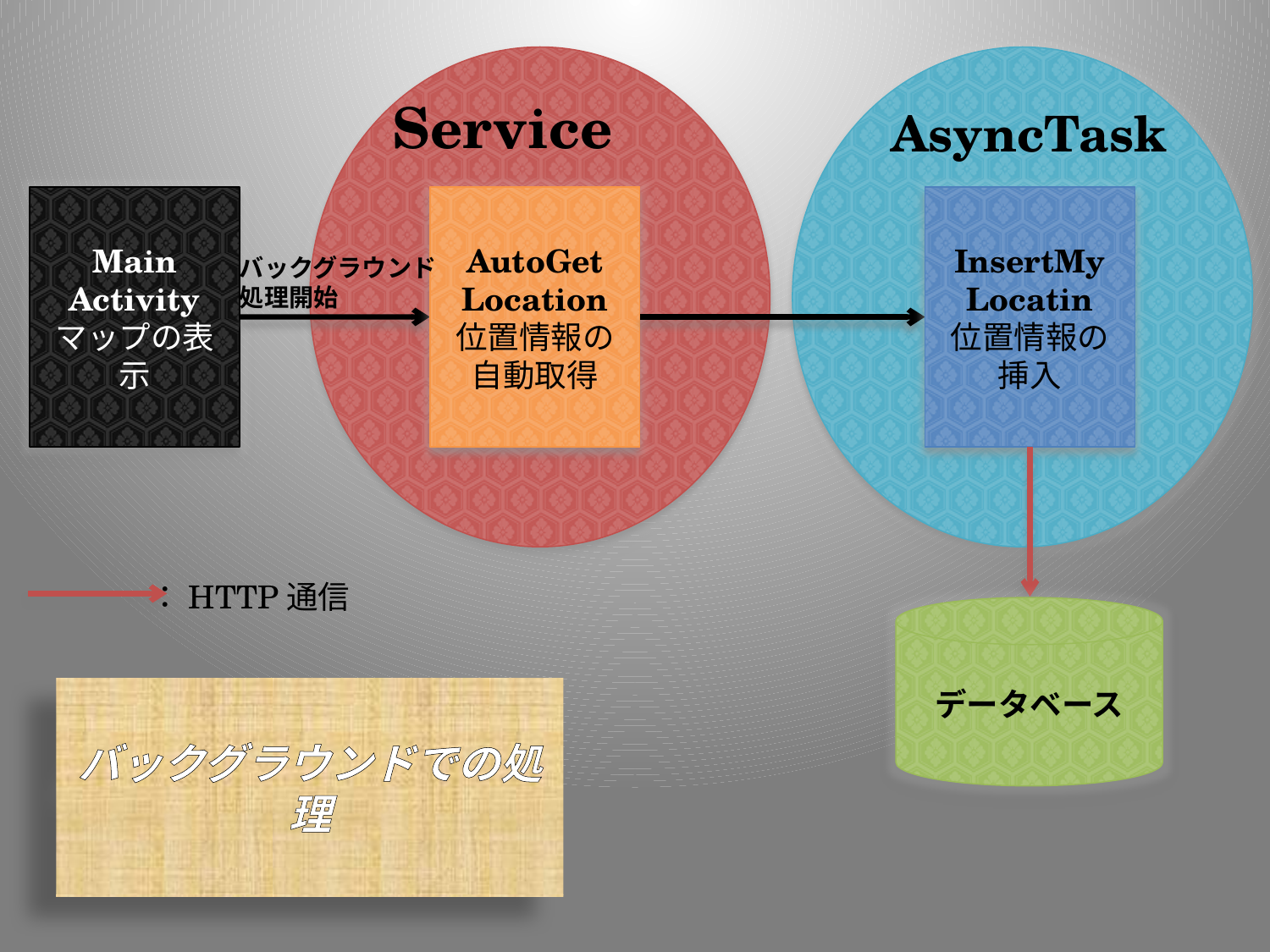

Service
AsyncTask
Main
Activity
マップの表示
AutoGet
Location
位置情報の自動取得
InsertMy
Locatin
位置情報の挿入
バックグラウンド
処理開始
：HTTP通信
データベース
バックグラウンドでの処理